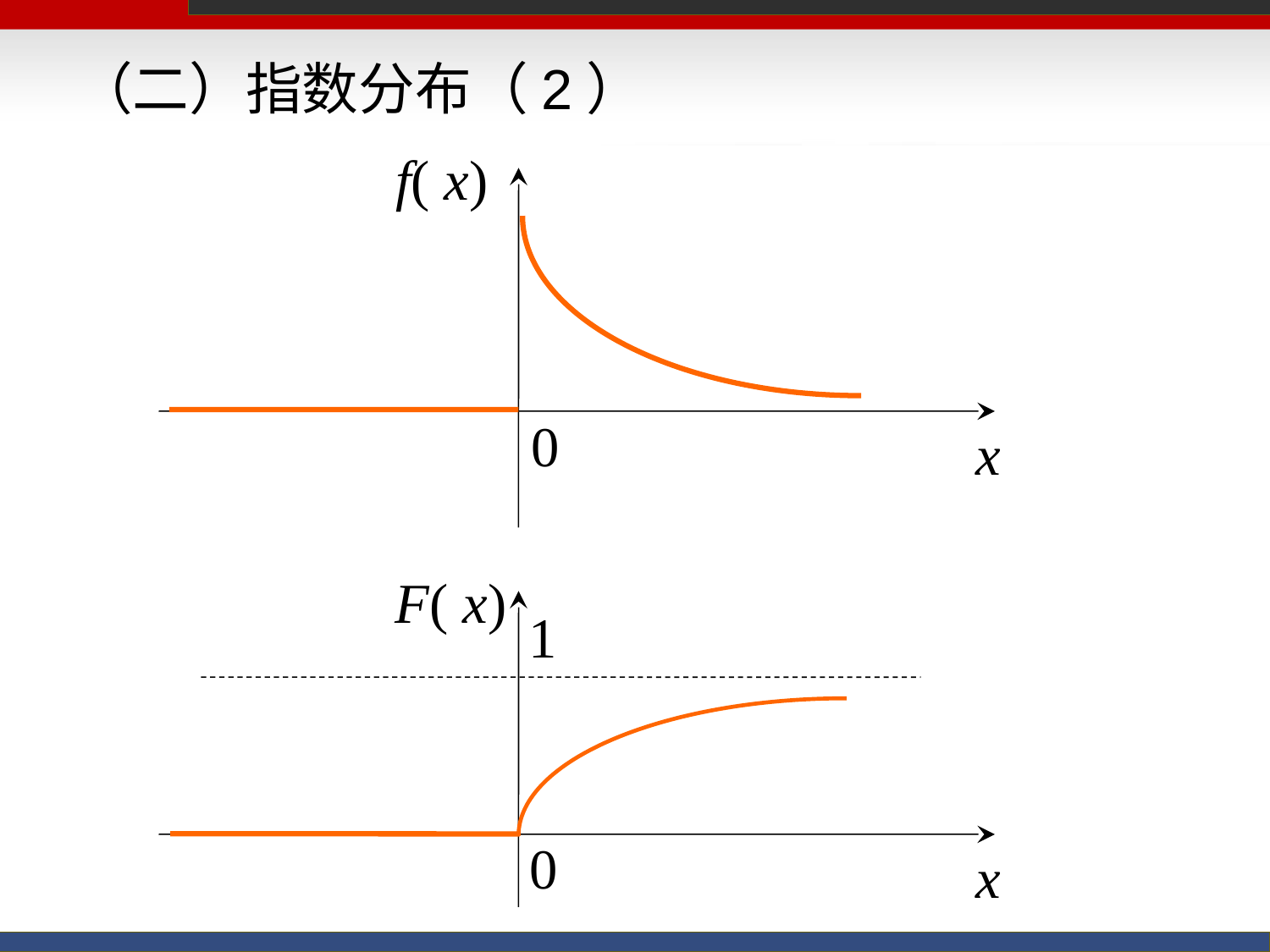

# （二）指数分布（2）
f( x)

x
0

F( x)

x

0

1